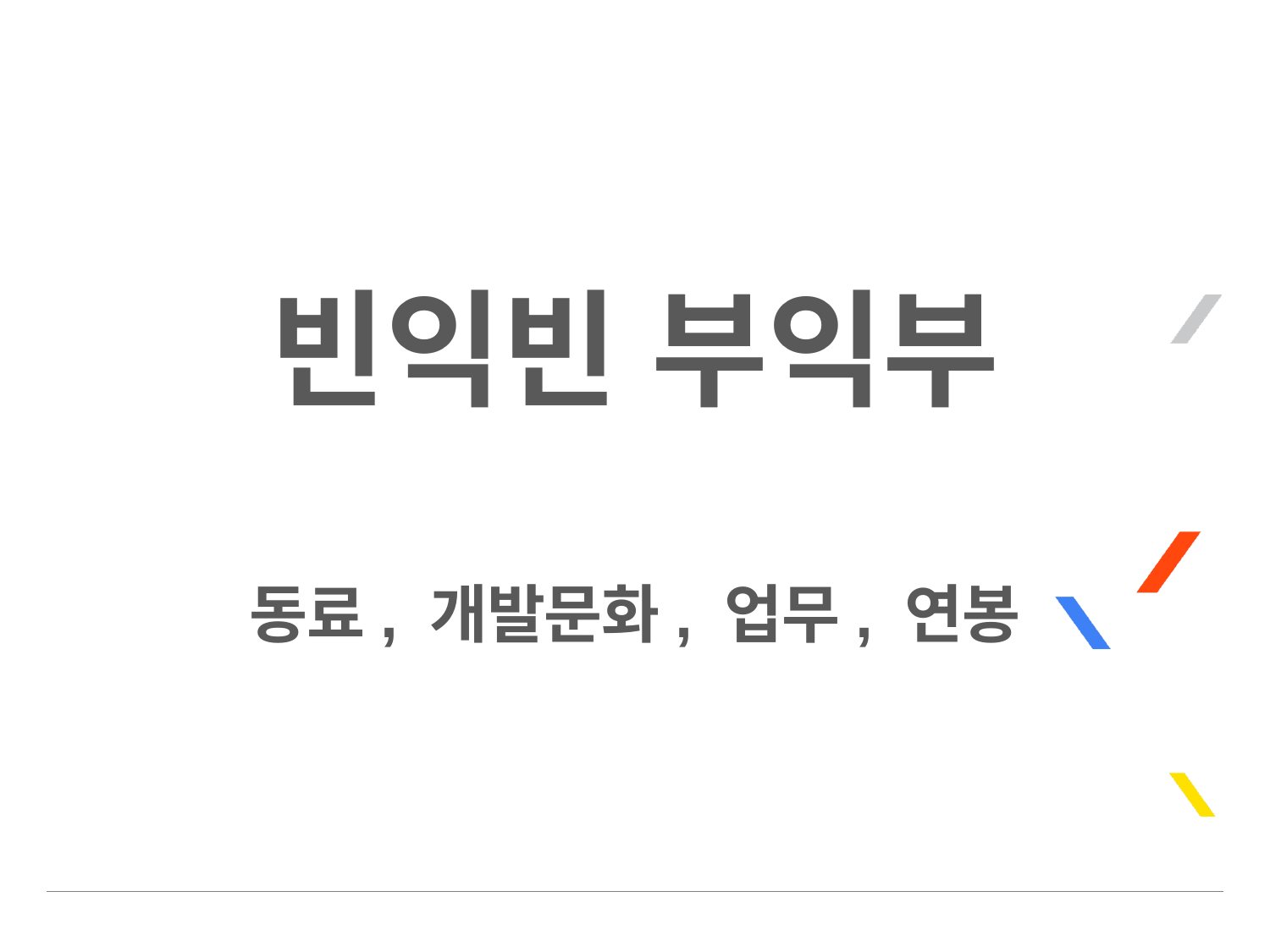

# 빈익빈 부익부 동료, 개발문화, 업무, 연봉